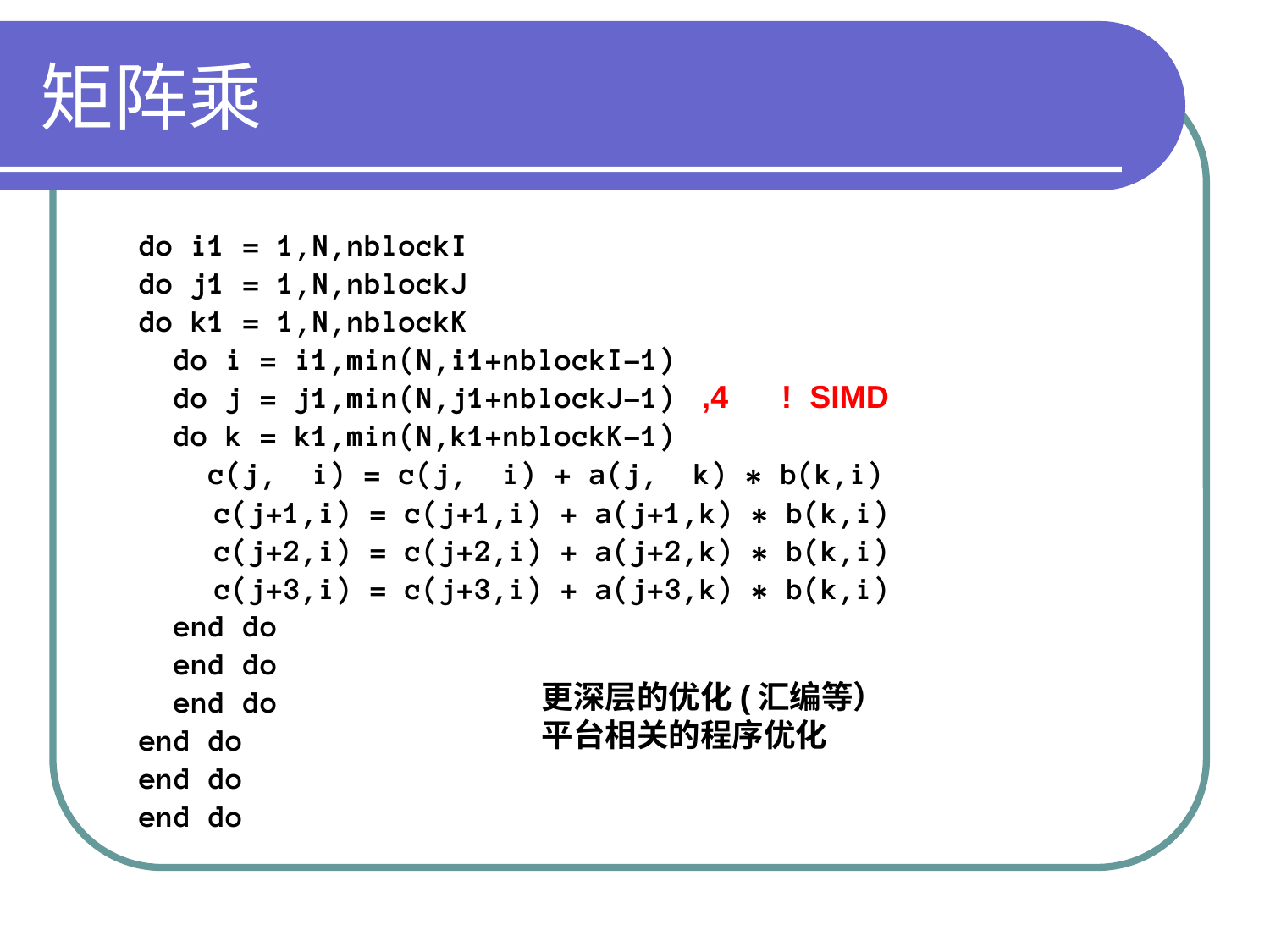

# 矩阵乘
do i1 = 1,N,nblockI
do j1 = 1,N,nblockJ
do k1 = 1,N,nblockK
  do i = i1,min(N,i1+nblockI-1)
  do j = j1,min(N,j1+nblockJ-1)
  do k = k1,min(N,k1+nblockK-1)
    c(j,  i) = c(j,  i) + a(j,  k) * b(k,i)

  end do
  end do
  end do
end do
end do
end do
,4      !  SIMD
c(j+1,i) = c(j+1,i) + a(j+1,k) * b(k,i)
c(j+2,i) = c(j+2,i) + a(j+2,k) * b(k,i)
c(j+3,i) = c(j+3,i) + a(j+3,k) * b(k,i)
更深层的优化(汇编等）
平台相关的程序优化